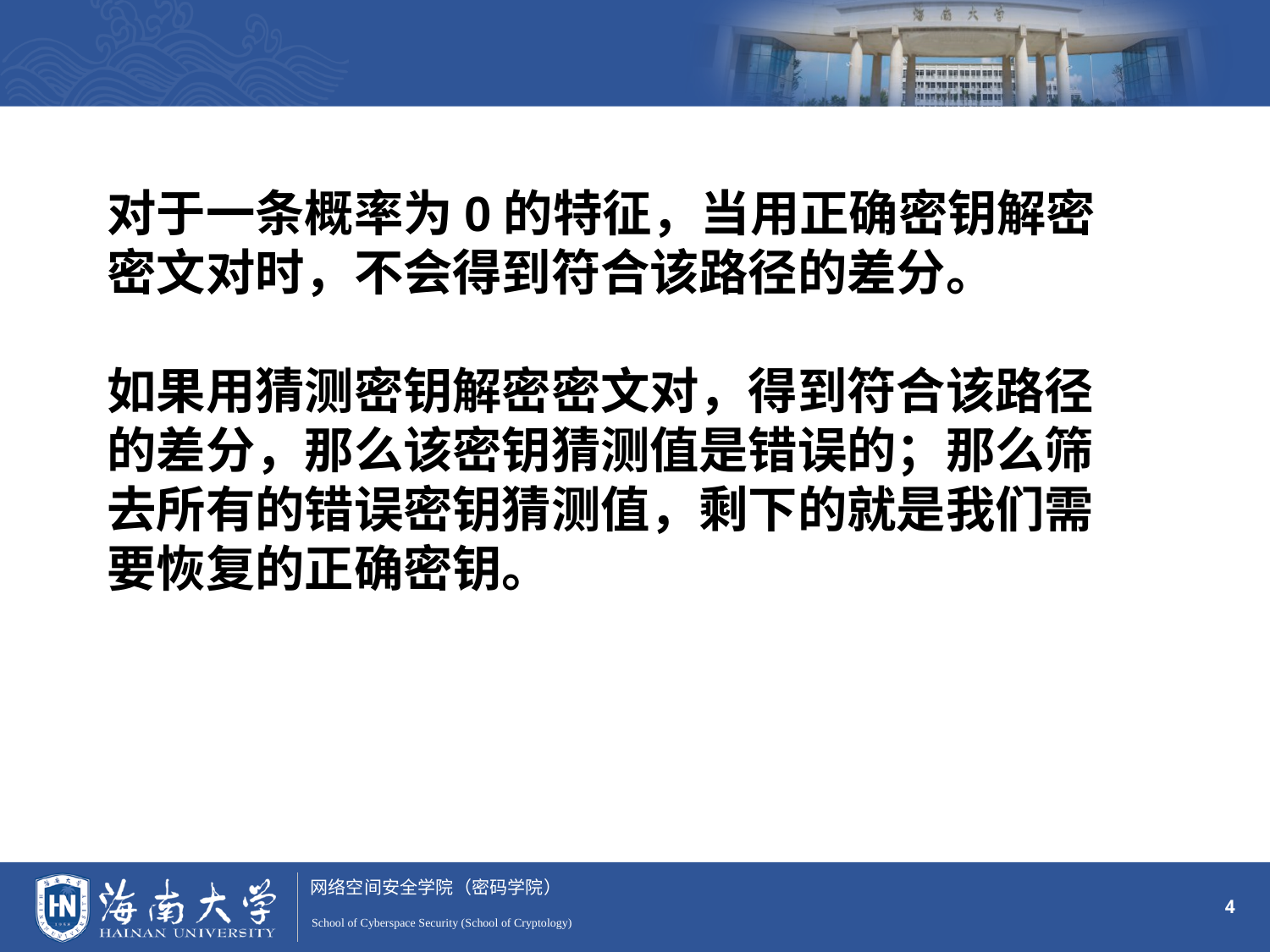

对于一条概率为0的特征，当用正确密钥解密密文对时，不会得到符合该路径的差分。

如果用猜测密钥解密密文对，得到符合该路径的差分，那么该密钥猜测值是错误的；那么筛去所有的错误密钥猜测值，剩下的就是我们需要恢复的正确密钥。
4